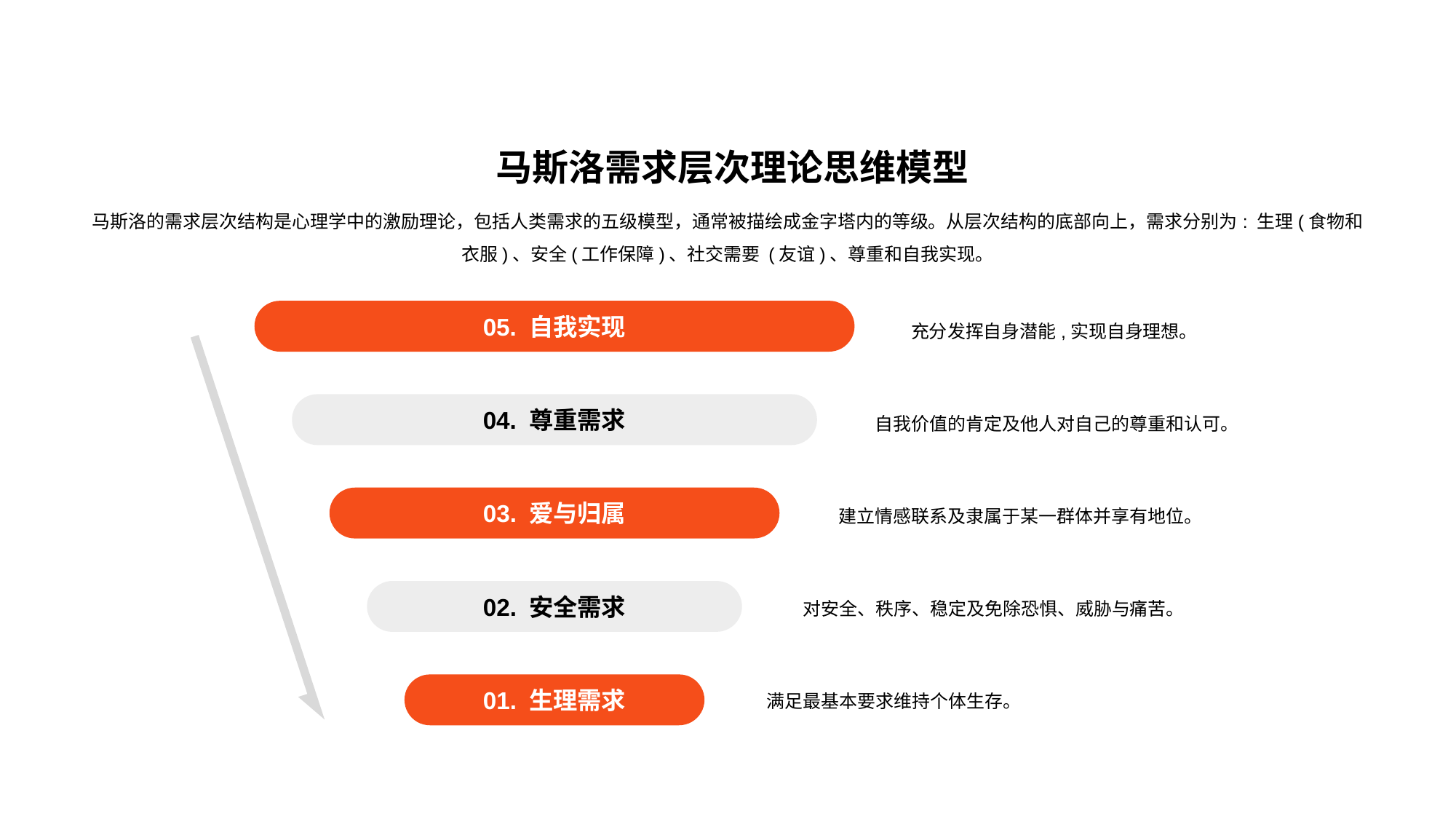

马斯洛需求层次理论思维模型
马斯洛的需求层次结构是心理学中的激励理论，包括人类需求的五级模型，通常被描绘成金字塔内的等级。从层次结构的底部向上，需求分别为: 生理(食物和衣服)、安全(工作保障)、社交需要 (友谊)、尊重和自我实现。
05. 自我实现
04. 尊重需求
03. 爱与归属
02. 安全需求
01. 生理需求
充分发挥自身潜能,实现自身理想。
自我价值的肯定及他人对自己的尊重和认可。
建立情感联系及隶属于某一群体并享有地位。
对安全、秩序、稳定及免除恐惧、威胁与痛苦。
满足最基本要求维持个体生存。